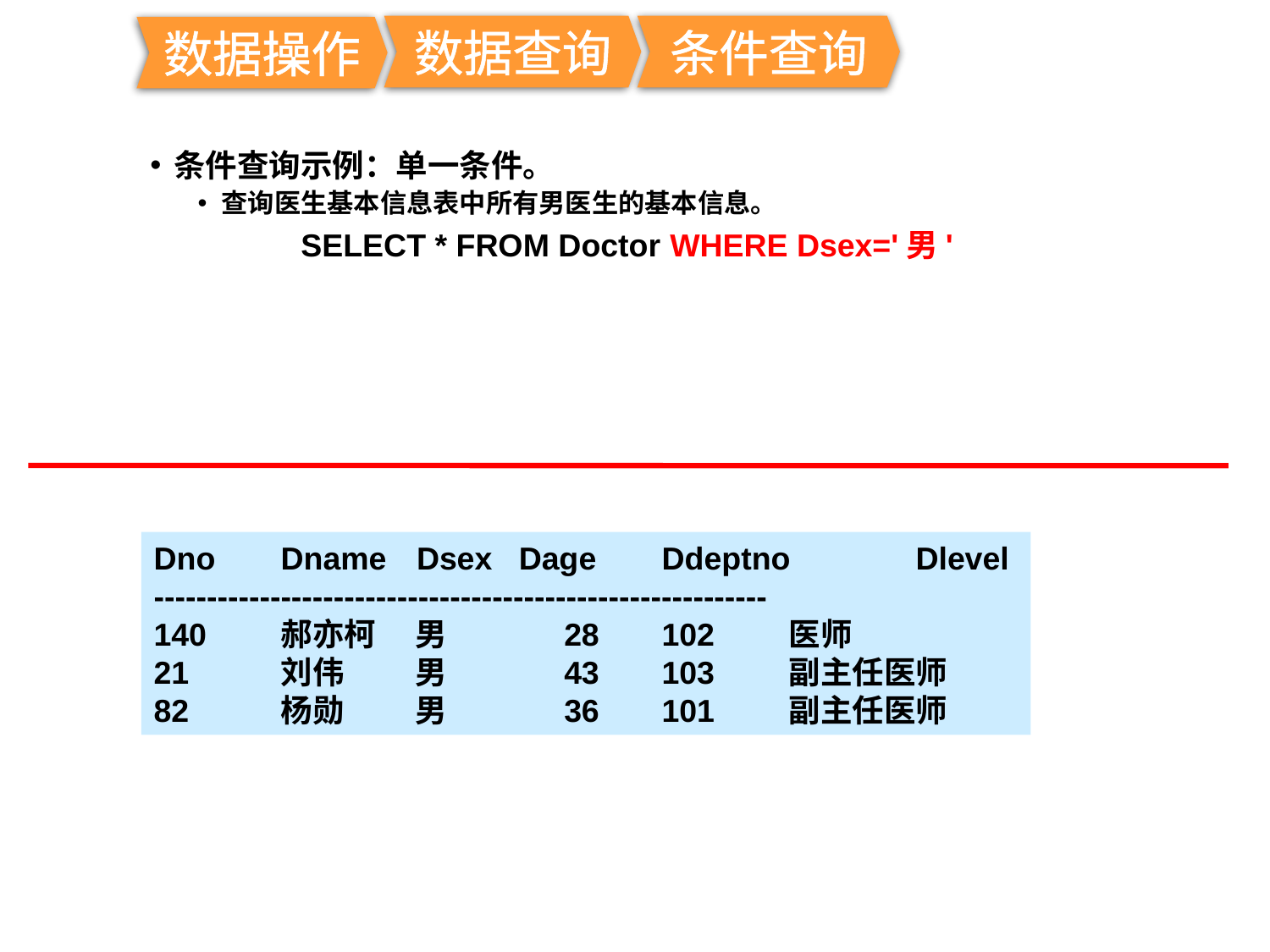

数据查询
条件查询
数据操作

条件查询示例：单一条件。
查询医生基本信息表中所有男医生的基本信息。
		SELECT * FROM Doctor WHERE Dsex='男'

Dno	Dname	 Dsex   Dage	Ddeptno	Dlevel
----------------------------------------------------------
140	郝亦柯	 男	   28	102	医师
21	刘伟 	 男	   43	103	副主任医师
82	杨勋	 男	   36	101	副主任医师